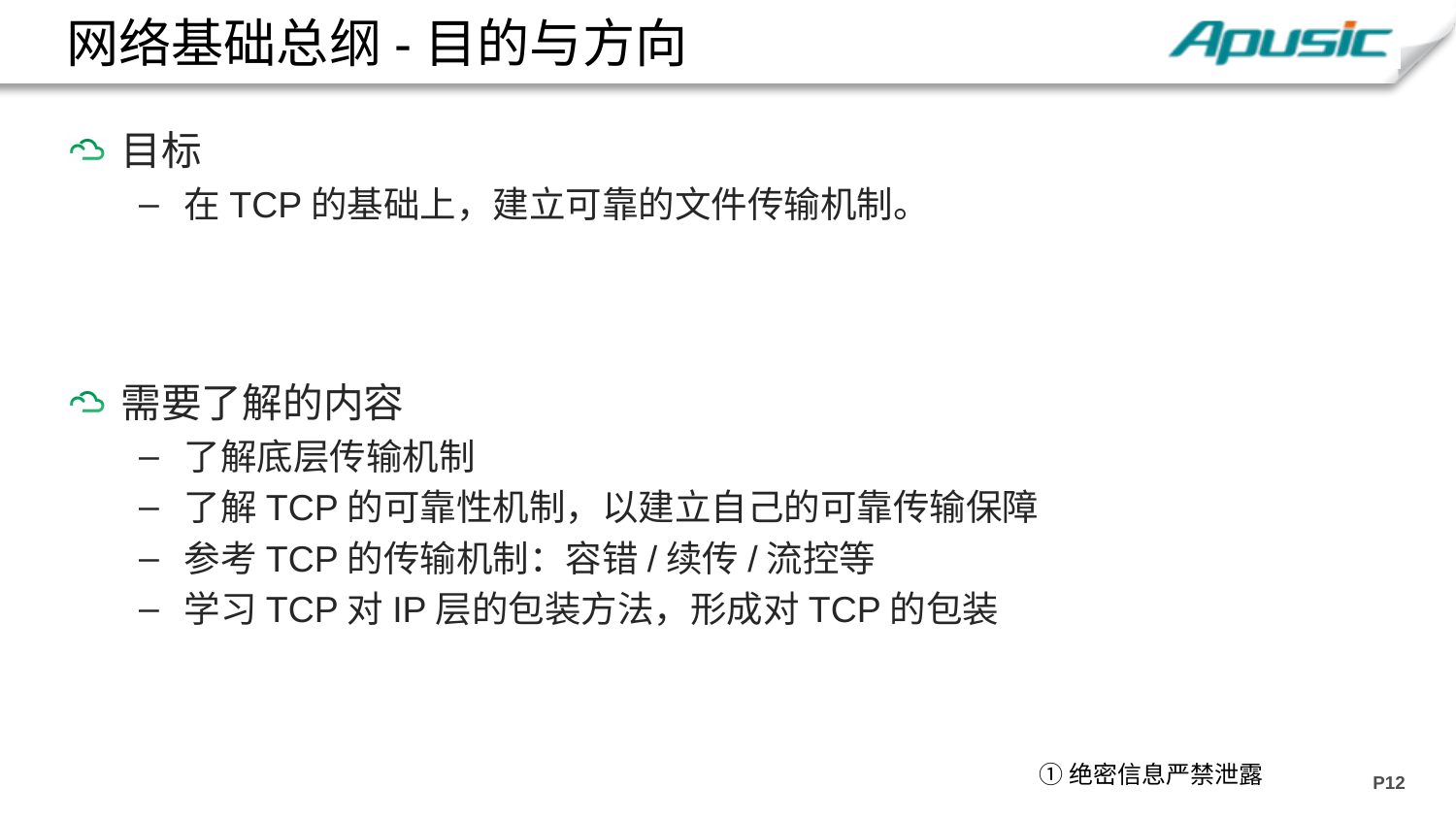

# 网络基础总纲-目的与方向
目标
在TCP的基础上，建立可靠的文件传输机制。

需要了解的内容
了解底层传输机制
了解TCP的可靠性机制，以建立自己的可靠传输保障
参考TCP的传输机制：容错/续传/流控等
学习TCP对IP层的包装方法，形成对TCP的包装